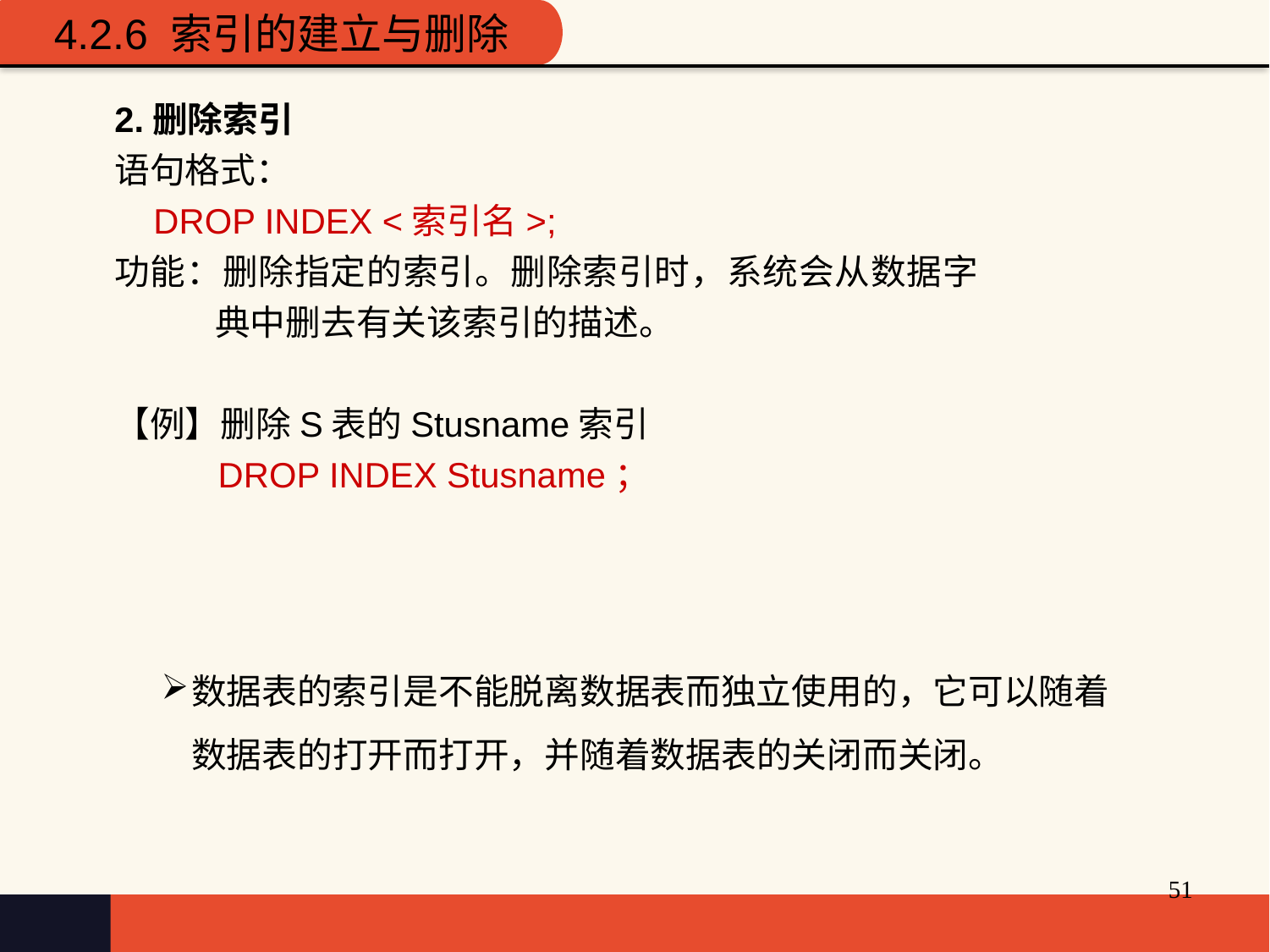

4.2.6 索引的建立与删除
2.删除索引
语句格式：
    DROP INDEX <索引名>;
功能：删除指定的索引。删除索引时，系统会从数据字典中删去有关该索引的描述。

【例】删除S表的Stusname索引
    DROP INDEX Stusname；
数据表的索引是不能脱离数据表而独立使用的，它可以随着数据表的打开而打开，并随着数据表的关闭而关闭。
51